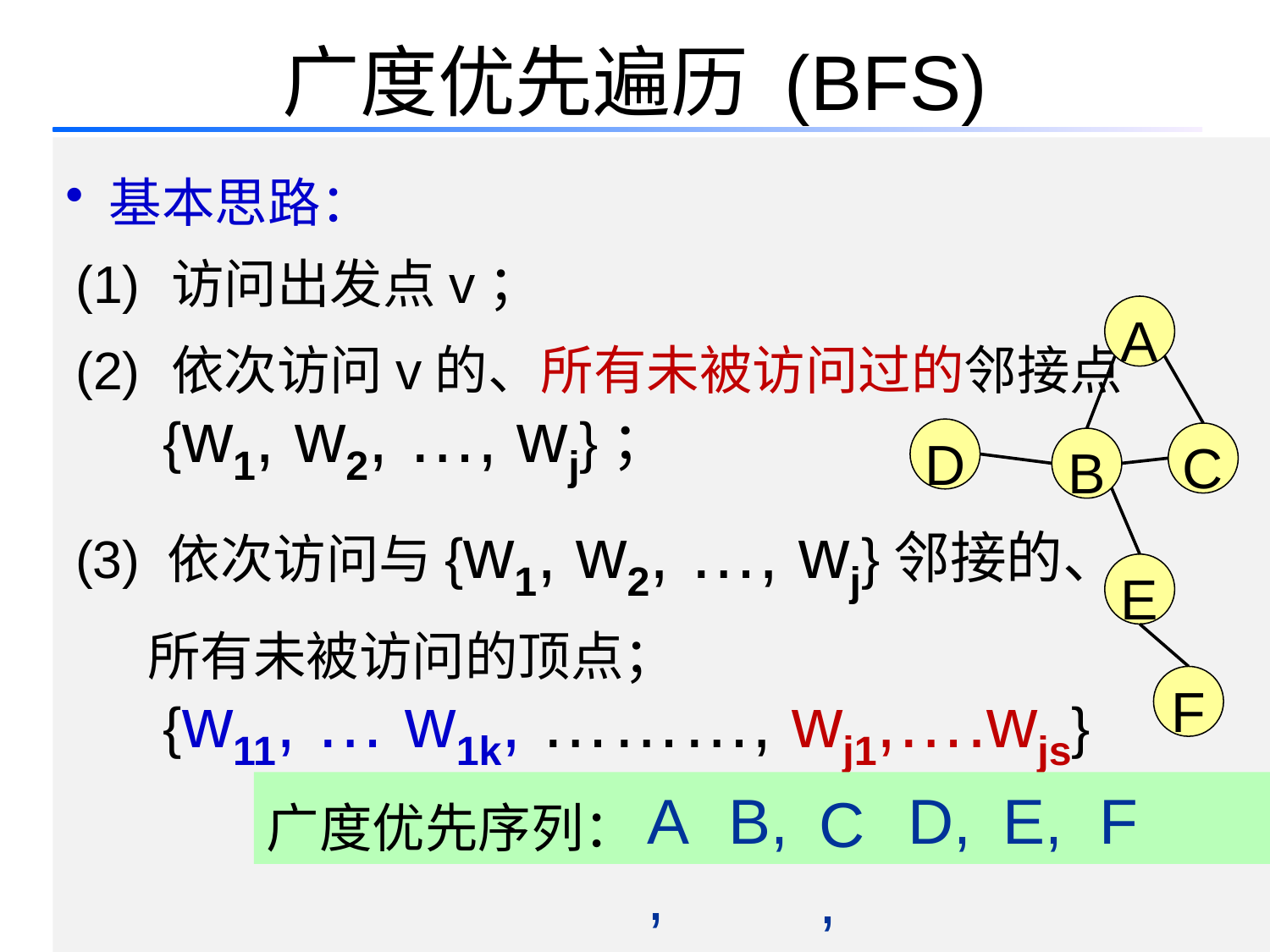

# 广度优先遍历 (BFS)

 基本思路：
 访问出发点v；
 依次访问v的、所有未被访问过的邻接点
      {w1, w2, …, wj}；
(3) 依次访问与{w1, w2, …, wj}邻接的、
     所有未被访问的顶点；
      {w11, … w1k, ………, wj1,….wjs}

A
D
C
B
E
F
广度优先序列：
A,
B,
D,
E,
F
C,